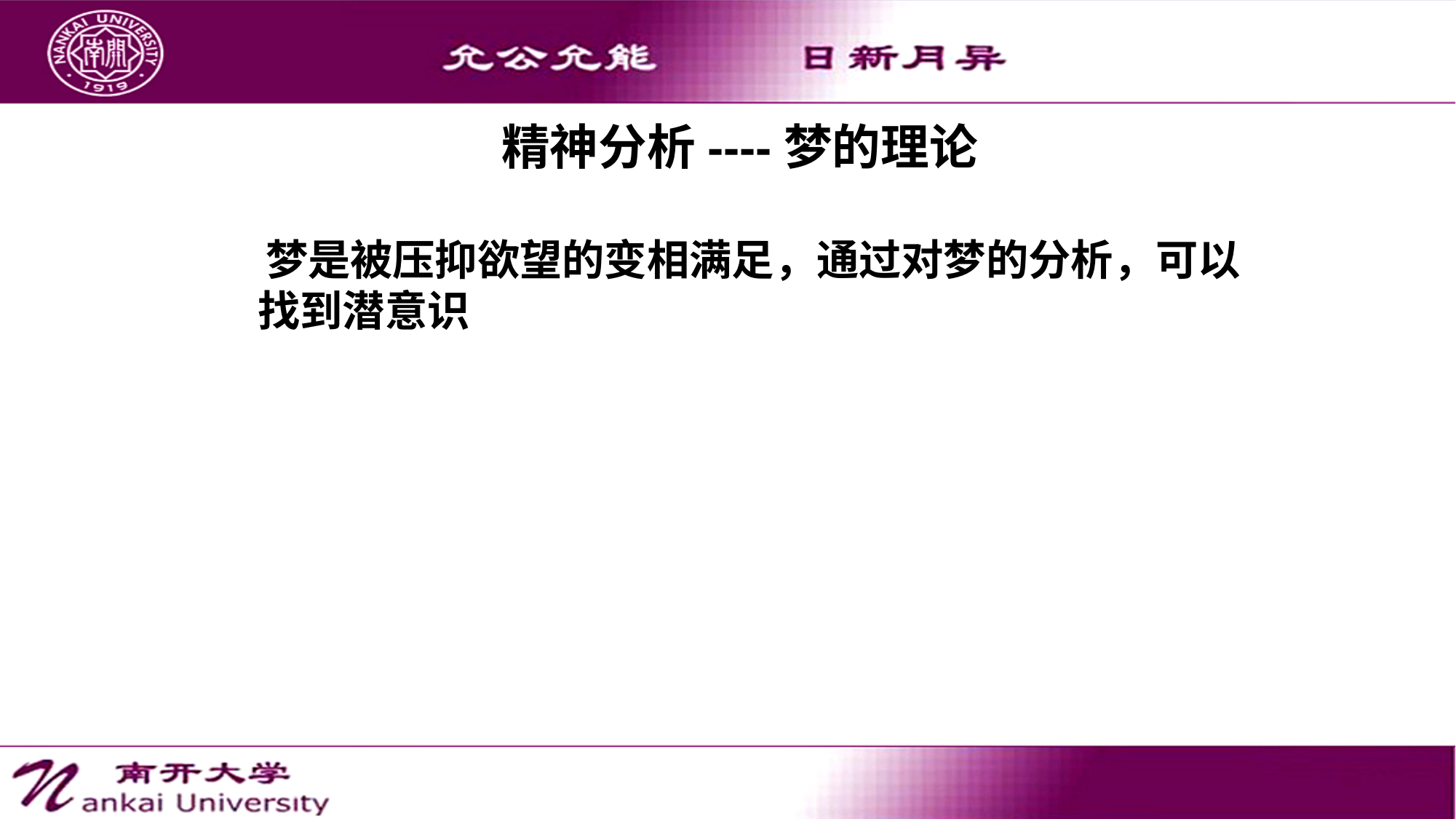

# 精神分析----梦的理论
    梦是被压抑欲望的变相满足，通过对梦的分析，可以找到潜意识